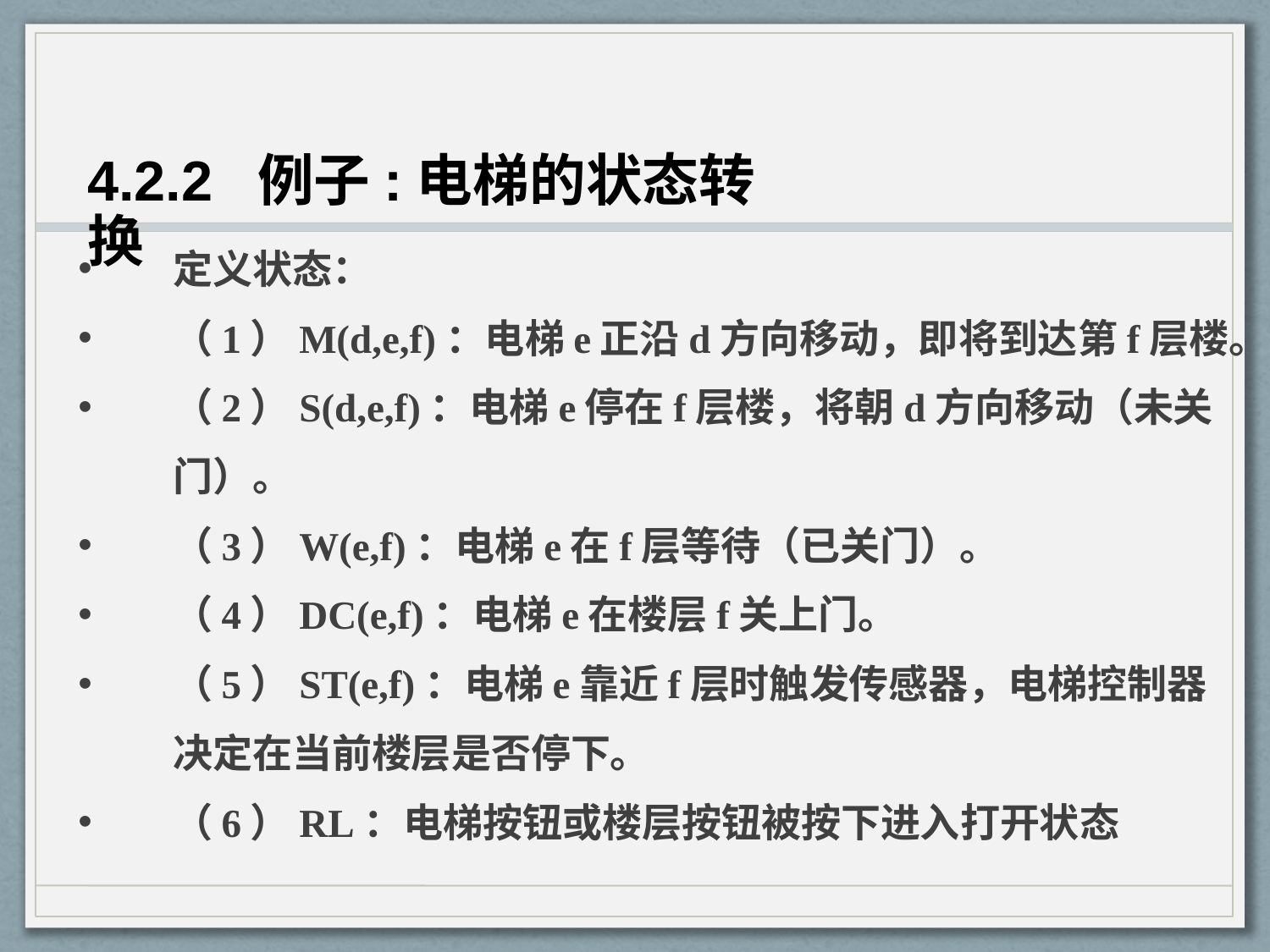

4.2.2  例子:电梯的状态转换
定义状态：
（1）M(d,e,f)：电梯e正沿d方向移动，即将到达第f层楼。
（2）S(d,e,f)：电梯e停在f层楼，将朝d方向移动（未关门）。
（3）W(e,f)：电梯e在f层等待（已关门）。
（4）DC(e,f)：电梯e在楼层f关上门。
（5）ST(e,f)：电梯e靠近f层时触发传感器，电梯控制器决定在当前楼层是否停下。
（6）RL：电梯按钮或楼层按钮被按下进入打开状态